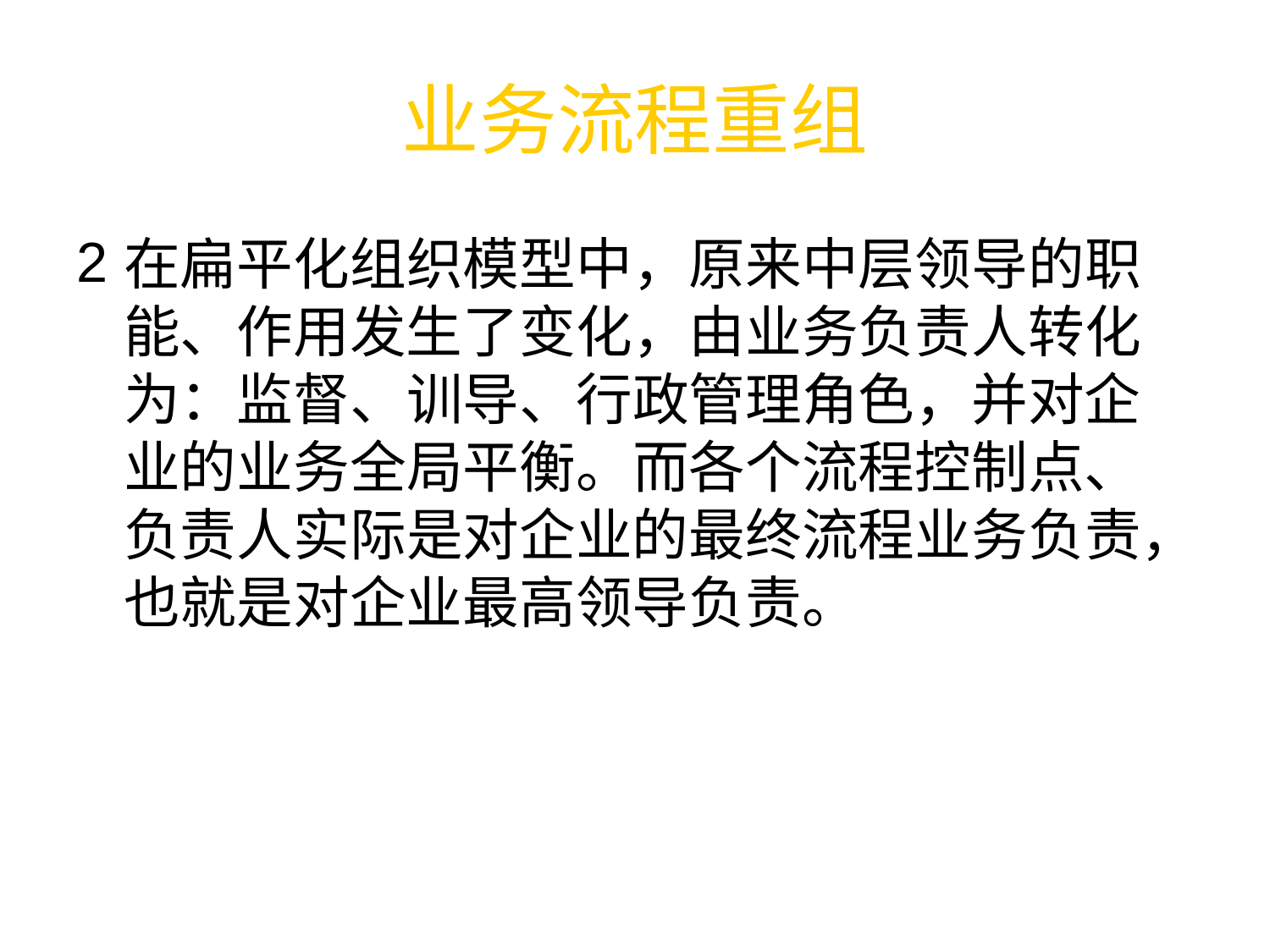

# 业务流程重组
在扁平化组织模型中，原来中层领导的职能、作用发生了变化，由业务负责人转化为：监督、训导、行政管理角色，并对企业的业务全局平衡。而各个流程控制点、负责人实际是对企业的最终流程业务负责，也就是对企业最高领导负责。